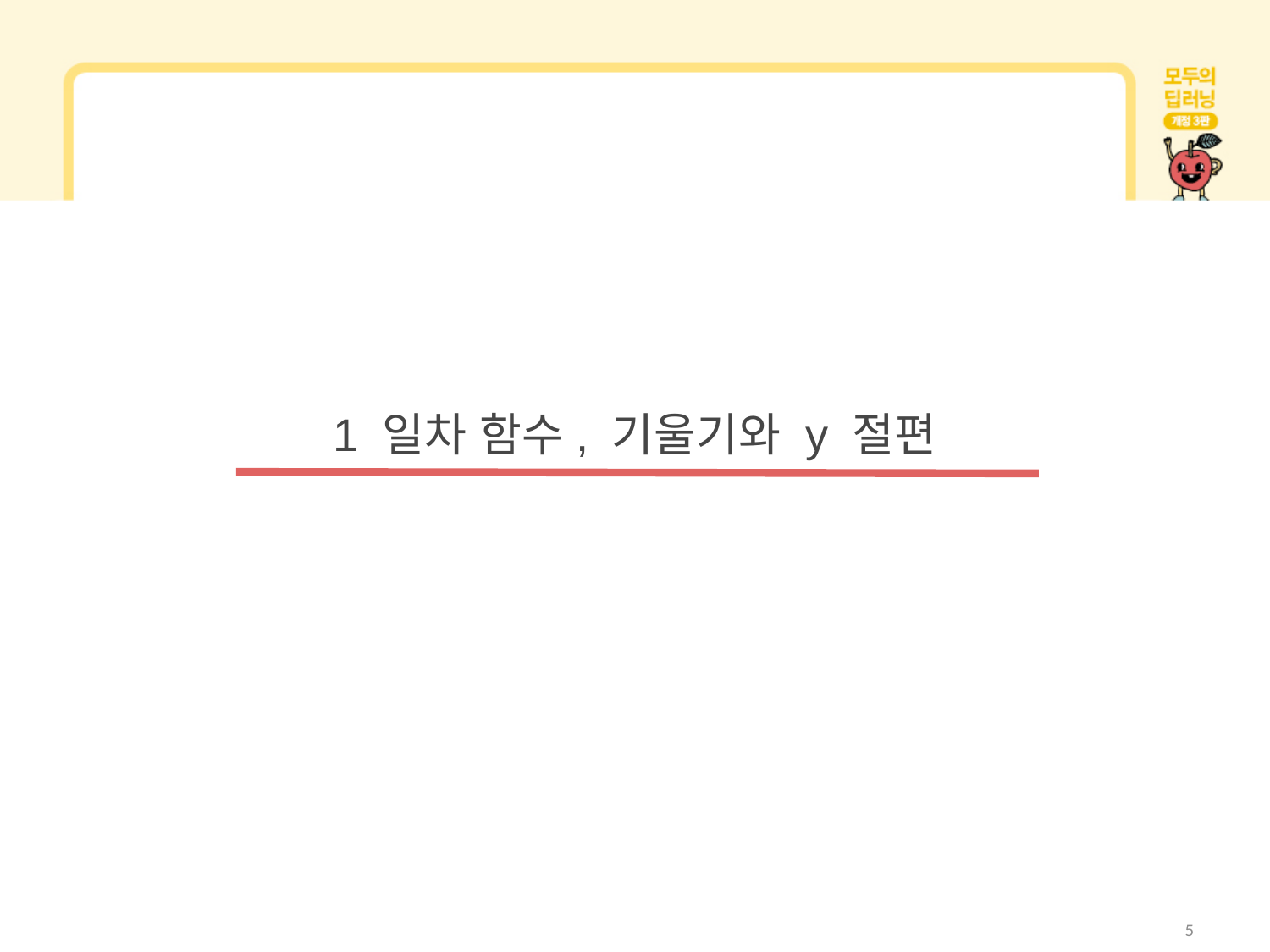

# 1 일차 함수, 기울기와 y 절편
5